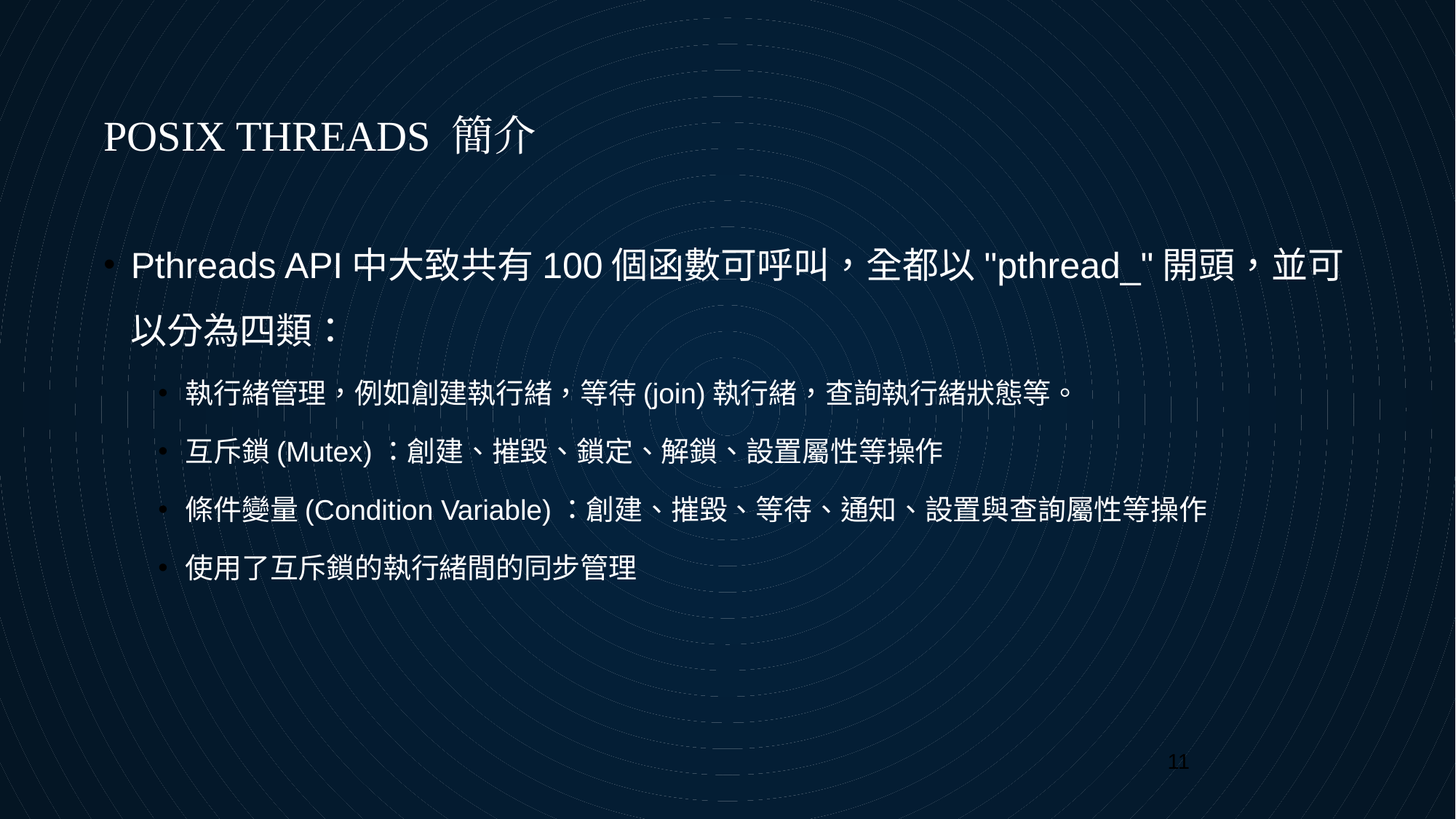

POSIX THREADS 簡介
Pthreads API中大致共有100個函數可呼叫，全都以"pthread_"開頭，並可以分為四類：
執行緒管理，例如創建執行緒，等待(join)執行緒，查詢執行緒狀態等。
互斥鎖(Mutex)：創建、摧毀、鎖定、解鎖、設置屬性等操作
條件變量(Condition Variable)：創建、摧毀、等待、通知、設置與查詢屬性等操作
使用了互斥鎖的執行緒間的同步管理
11